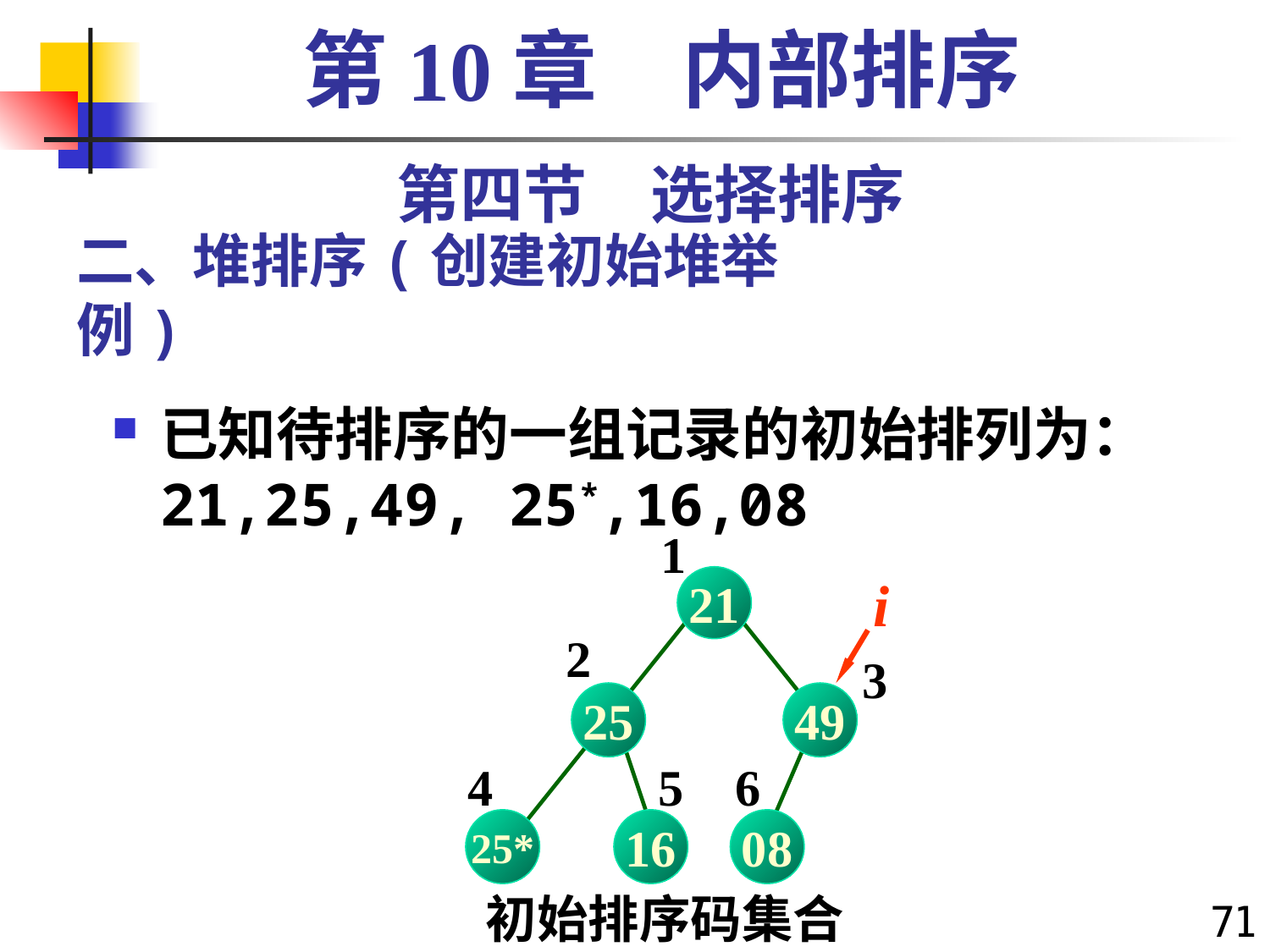

第10章　内部排序
第四节　选择排序
# 二、堆排序(创建初始堆举例)
已知待排序的一组记录的初始排列为：21,25,49, 25*,16,08
1
i
21

2

3
25
49

4
5
6
25*
16
08
初始排序码集合
71